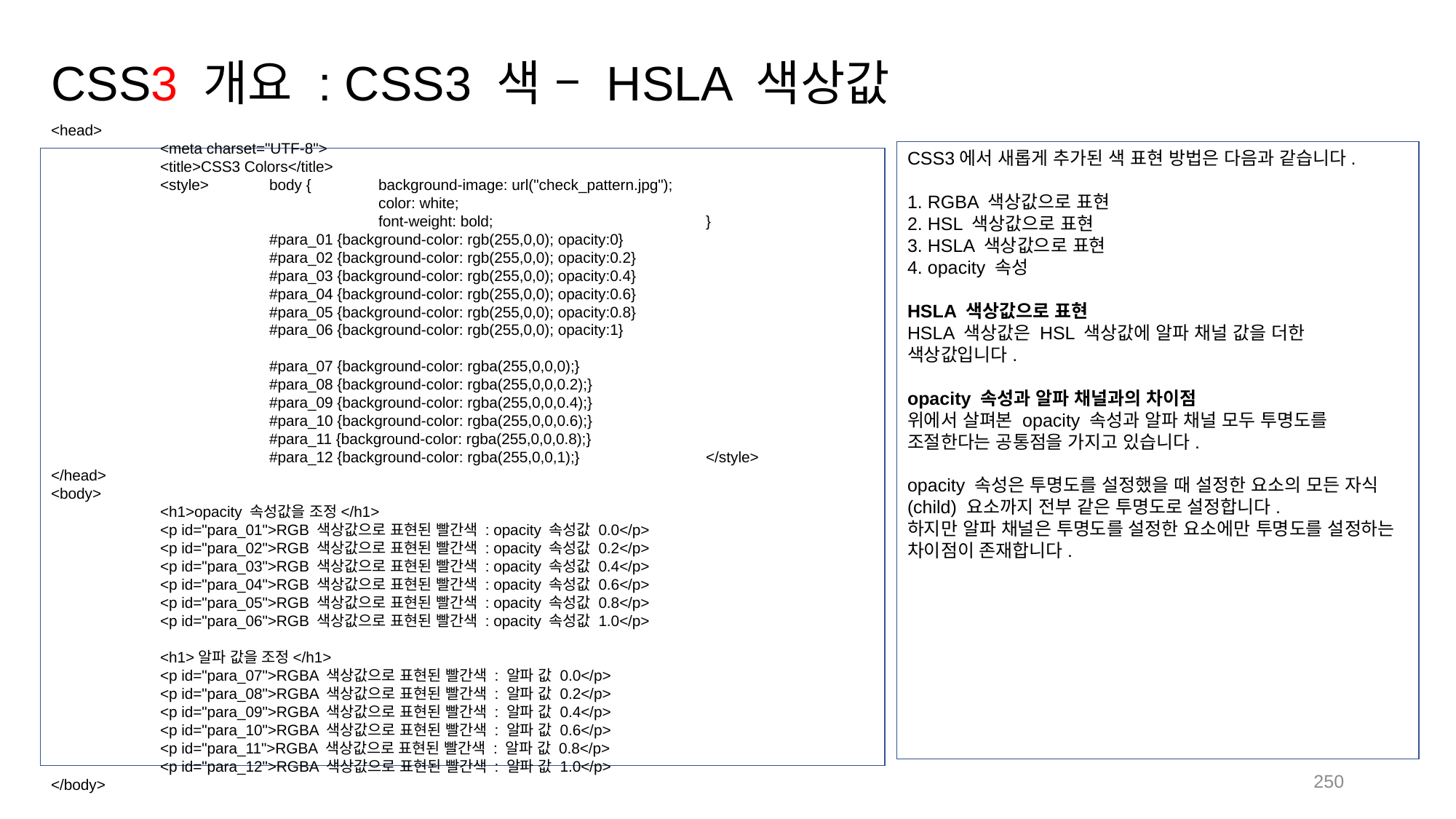

# CSS3 개요 : CSS3 색 – HSLA 색상값
CSS3에서 새롭게 추가된 색 표현 방법은 다음과 같습니다.

1. RGBA 색상값으로 표현
2. HSL 색상값으로 표현
3. HSLA 색상값으로 표현
4. opacity 속성

HSLA 색상값으로 표현
HSLA 색상값은 HSL 색상값에 알파 채널 값을 더한 색상값입니다.

opacity 속성과 알파 채널과의 차이점
위에서 살펴본 opacity 속성과 알파 채널 모두 투명도를 조절한다는 공통점을 가지고 있습니다.

opacity 속성은 투명도를 설정했을 때 설정한 요소의 모든 자식(child) 요소까지 전부 같은 투명도로 설정합니다.
하지만 알파 채널은 투명도를 설정한 요소에만 투명도를 설정하는 차이점이 존재합니다.

<head>
	<meta charset="UTF-8">
	<title>CSS3 Colors</title>
	<style>	body { 	background-image: url("check_pattern.jpg");
			color: white;
			font-weight: bold;		}
		#para_01 {background-color: rgb(255,0,0); opacity:0}
		#para_02 {background-color: rgb(255,0,0); opacity:0.2}
		#para_03 {background-color: rgb(255,0,0); opacity:0.4}
		#para_04 {background-color: rgb(255,0,0); opacity:0.6}
		#para_05 {background-color: rgb(255,0,0); opacity:0.8}
		#para_06 {background-color: rgb(255,0,0); opacity:1}

		#para_07 {background-color: rgba(255,0,0,0);}
		#para_08 {background-color: rgba(255,0,0,0.2);}
		#para_09 {background-color: rgba(255,0,0,0.4);}
		#para_10 {background-color: rgba(255,0,0,0.6);}
		#para_11 {background-color: rgba(255,0,0,0.8);}
		#para_12 {background-color: rgba(255,0,0,1);}		</style>
</head>
<body>
	<h1>opacity 속성값을 조정</h1>
	<p id="para_01">RGB 색상값으로 표현된 빨간색 : opacity 속성값 0.0</p>
	<p id="para_02">RGB 색상값으로 표현된 빨간색 : opacity 속성값 0.2</p>
	<p id="para_03">RGB 색상값으로 표현된 빨간색 : opacity 속성값 0.4</p>
	<p id="para_04">RGB 색상값으로 표현된 빨간색 : opacity 속성값 0.6</p>
	<p id="para_05">RGB 색상값으로 표현된 빨간색 : opacity 속성값 0.8</p>
	<p id="para_06">RGB 색상값으로 표현된 빨간색 : opacity 속성값 1.0</p>

	<h1>알파 값을 조정</h1>
	<p id="para_07">RGBA 색상값으로 표현된 빨간색 : 알파 값 0.0</p>
	<p id="para_08">RGBA 색상값으로 표현된 빨간색 : 알파 값 0.2</p>
	<p id="para_09">RGBA 색상값으로 표현된 빨간색 : 알파 값 0.4</p>
	<p id="para_10">RGBA 색상값으로 표현된 빨간색 : 알파 값 0.6</p>
	<p id="para_11">RGBA 색상값으로 표현된 빨간색 : 알파 값 0.8</p>
	<p id="para_12">RGBA 색상값으로 표현된 빨간색 : 알파 값 1.0</p>
</body>
250